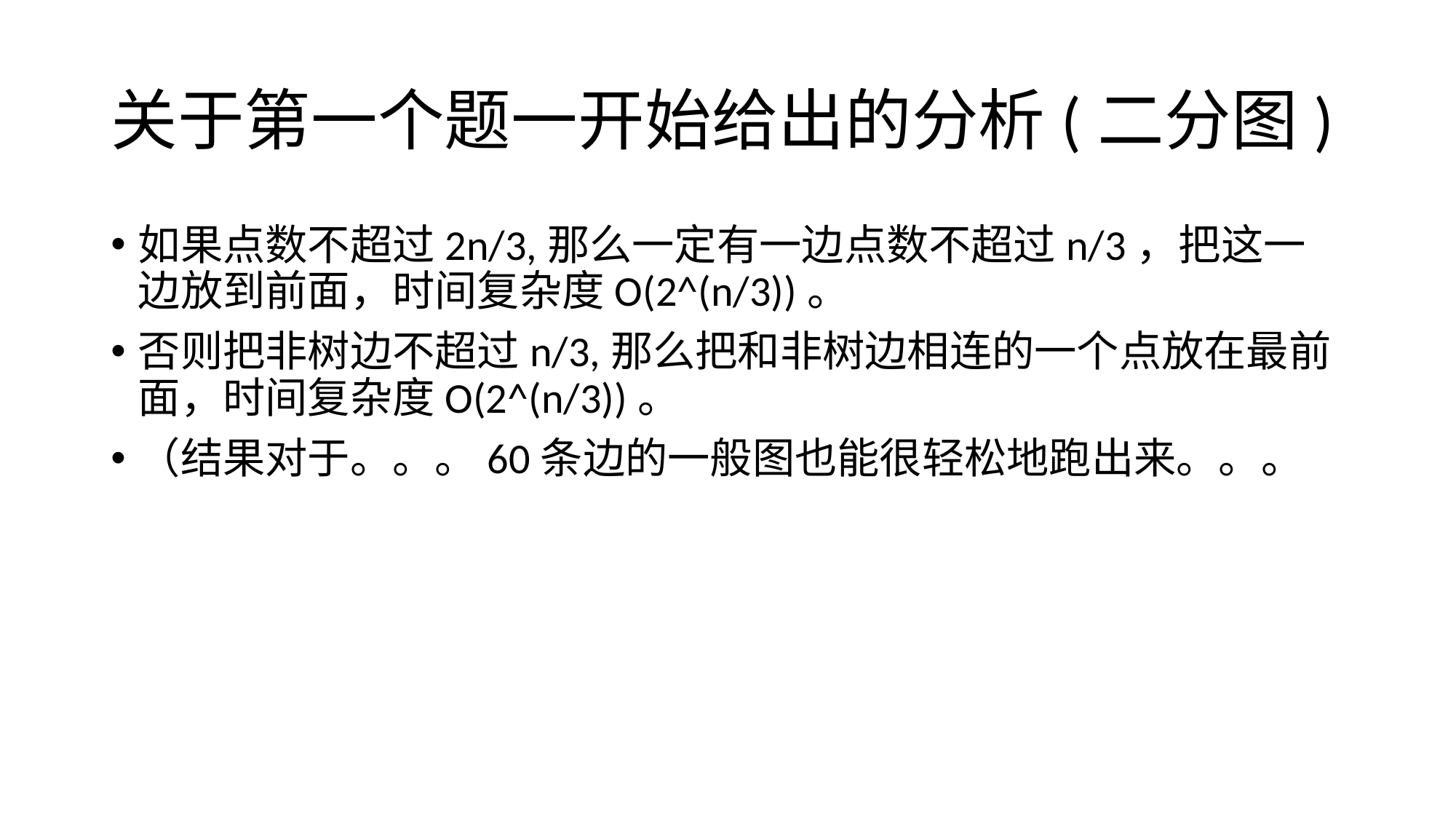

# 关于第一个题一开始给出的分析(二分图)
如果点数不超过2n/3,那么一定有一边点数不超过n/3，把这一边放到前面，时间复杂度O(2^(n/3))。
否则把非树边不超过n/3,那么把和非树边相连的一个点放在最前面，时间复杂度O(2^(n/3))。
（结果对于。。。60条边的一般图也能很轻松地跑出来。。。